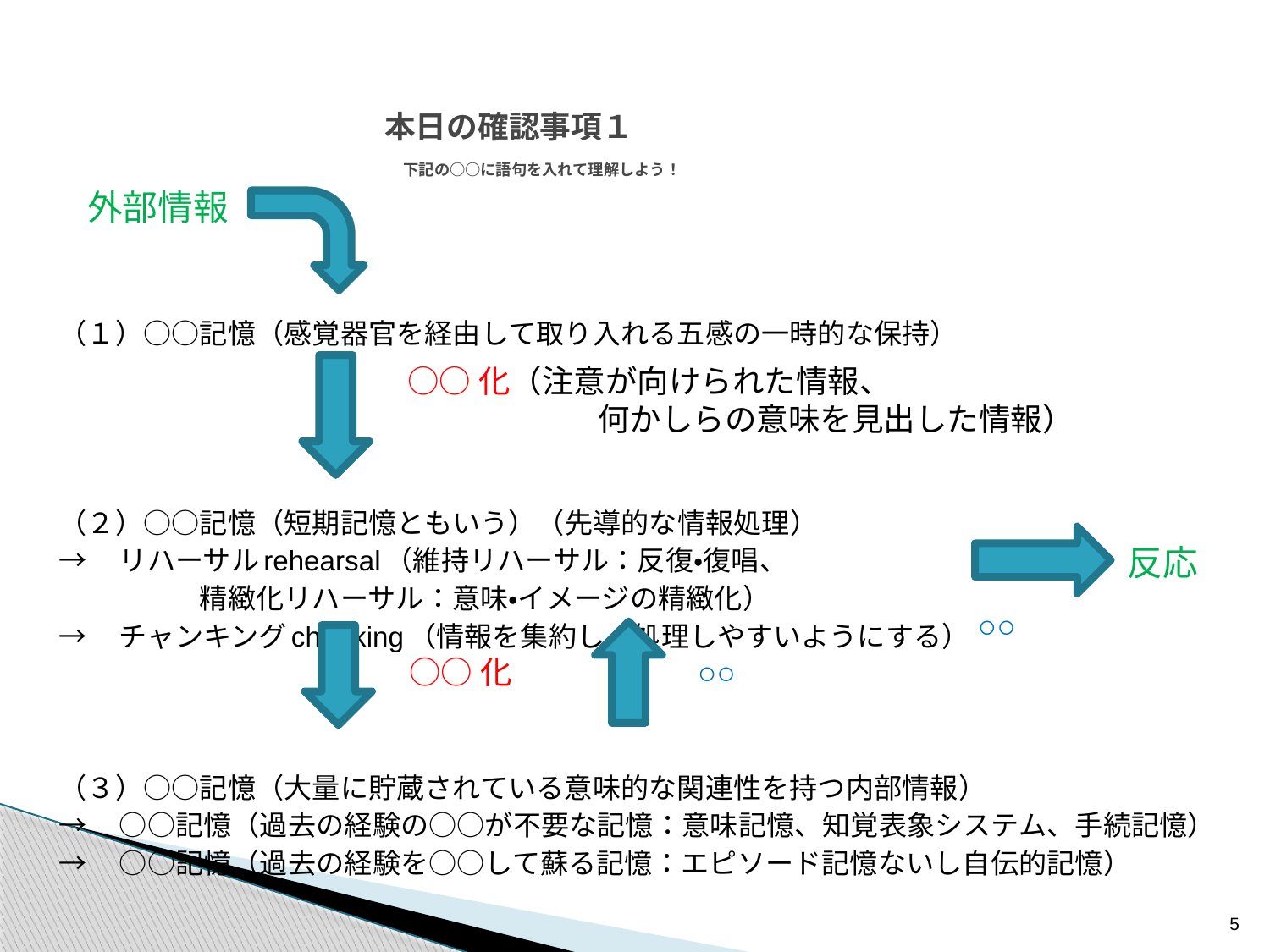

# 本日の確認事項１ 　　　　　　　　　　下記の○○に語句を入れて理解しよう！
外部情報

（１）○○記憶（感覚器官を経由して取り入れる五感の一時的な保持）

（２）○○記憶（短期記憶ともいう）（先導的な情報処理）
→　リハーサルrehearsal（維持リハーサル：反復・復唱、
		　　　　　精緻化リハーサル：意味・イメージの精緻化）
→　チャンキングchunking（情報を集約し、処理しやすいようにする）

（３）○○記憶（大量に貯蔵されている意味的な関連性を持つ内部情報）
→　○○記憶（過去の経験の○○が不要な記憶：意味記憶、知覚表象システム、手続記憶）
→　○○記憶（過去の経験を○○して蘇る記憶：エピソード記憶ないし自伝的記憶）

○○化（注意が向けられた情報、
　　　　　　何かしらの意味を見出した情報）

反応
○○

○○化
○○
5